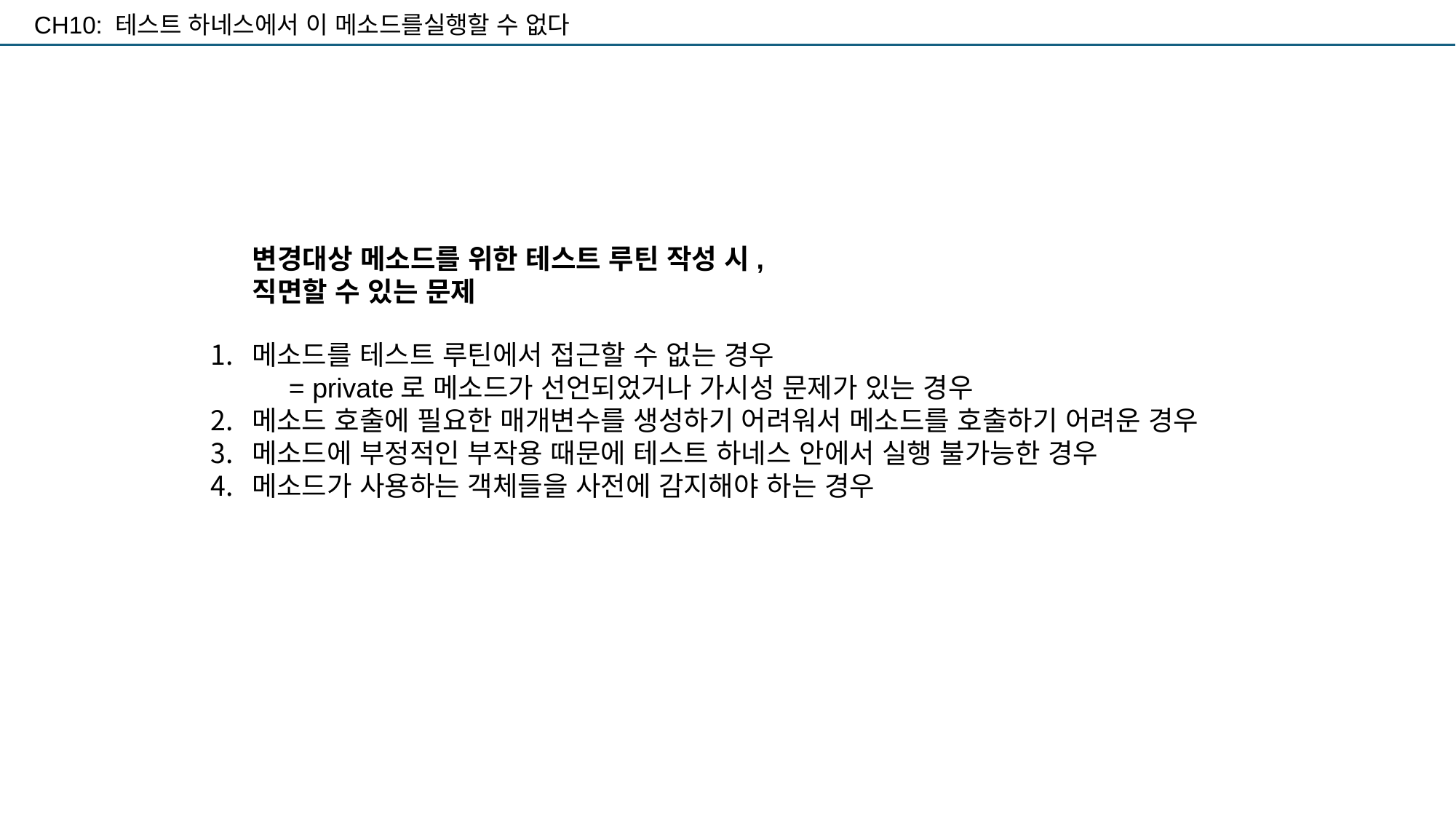

CH10: 테스트 하네스에서 이 메소드를실행할 수 없다
변경대상 메소드를 위한 테스트 루틴 작성 시,
직면할 수 있는 문제
메소드를 테스트 루틴에서 접근할 수 없는 경우
    = private로 메소드가 선언되었거나 가시성 문제가 있는 경우
메소드 호출에 필요한 매개변수를 생성하기 어려워서 메소드를 호출하기 어려운 경우
메소드에 부정적인 부작용 때문에 테스트 하네스 안에서 실행 불가능한 경우
메소드가 사용하는 객체들을 사전에 감지해야 하는 경우